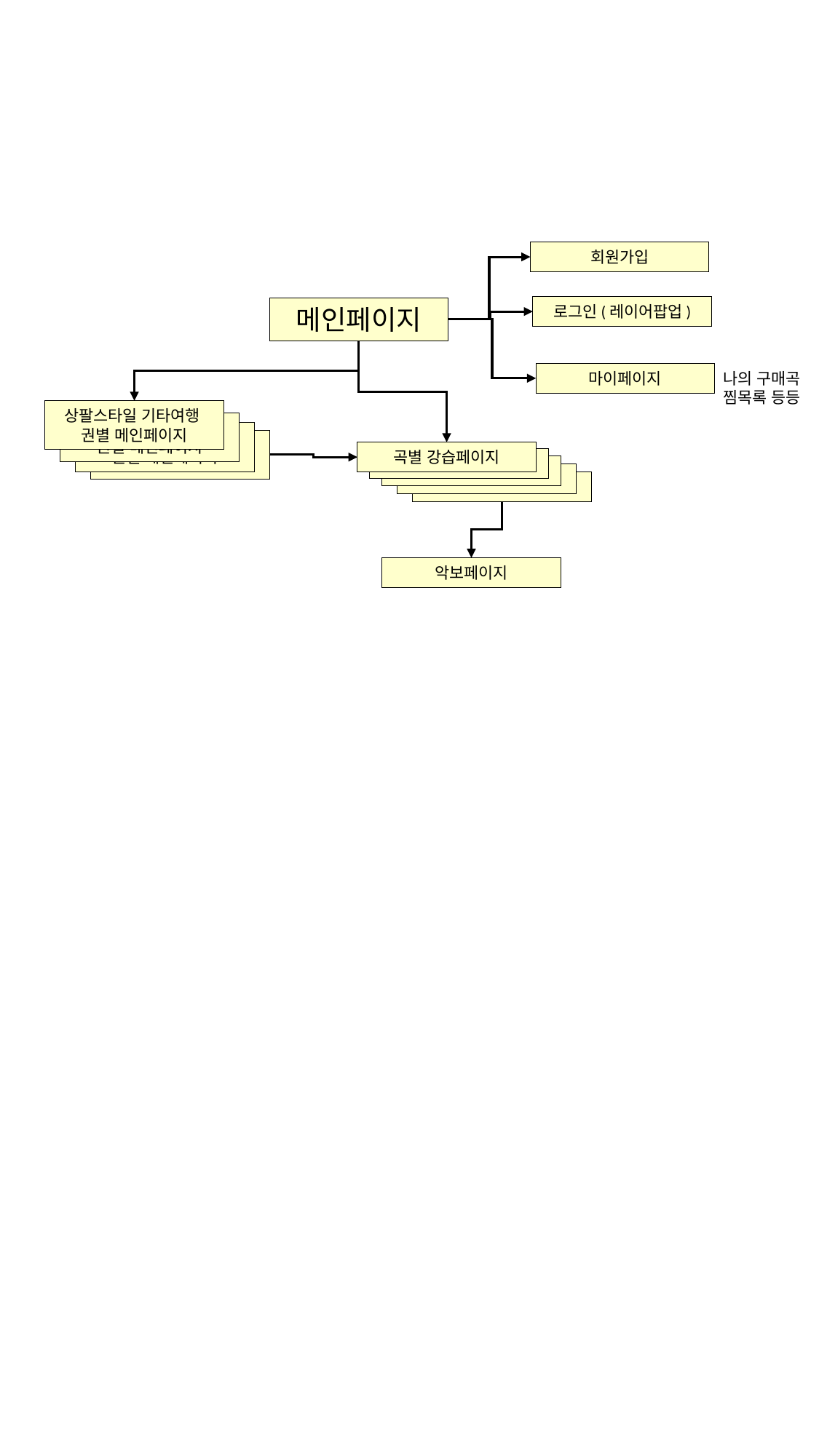

회원가입
로그인(레이어팝업)
메인페이지
마이페이지
나의 구매곡
찜목록 등등

상팔스타일 기타여행
권별 메인페이지

상팔스타일 기타여행
권별 메인페이지
상팔스타일 기타여행
권별 메인페이지
상팔스타일 기타여행
권별 메인페이지
곡별 강습페이지
곡별 강습페이지
곡별 강습페이지
곡별 강습페이지
곡별 강습페이지
악보페이지